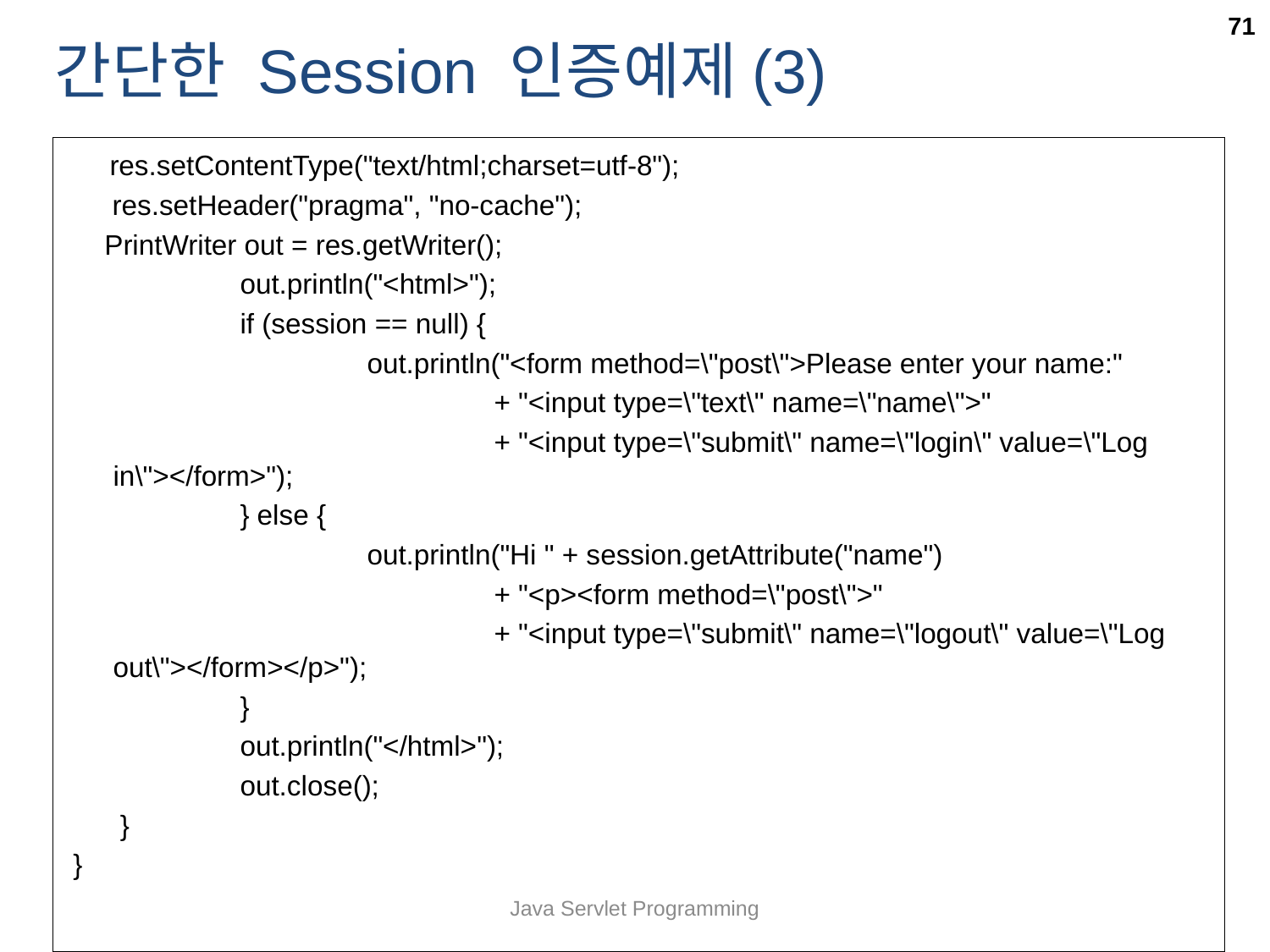

71
간단한 Session 인증예제(3)
     res.setContentType("text/html;charset=utf-8");
      res.setHeader("pragma", "no-cache");
     PrintWriter out = res.getWriter();
		out.println("<html>");
		if (session == null) {
			out.println("<form method=\"post\">Please enter your name:"
				+ "<input type=\"text\" name=\"name\">"
				+ "<input type=\"submit\" name=\"login\" value=\"Log in\"></form>");
		} else {
			out.println("Hi " + session.getAttribute("name")
				+ "<p><form method=\"post\">"
				+ "<input type=\"submit\" name=\"logout\" value=\"Log out\"></form></p>");
		}
		out.println("</html>");
		out.close();
       }
 }
Java Servlet Programming